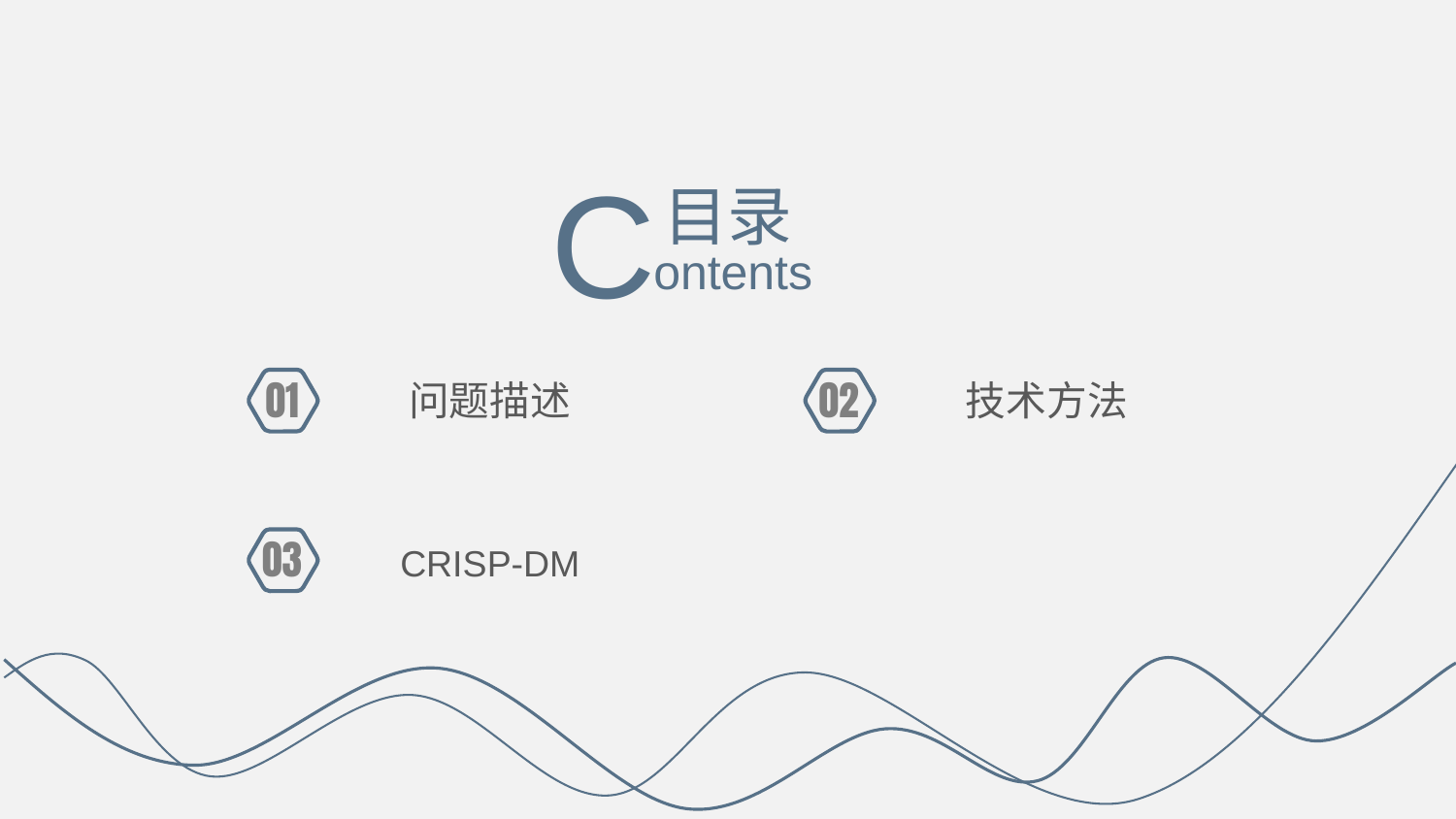

C
目录
ontents
问题描述
技术方法

01

02

03
CRISP-DM